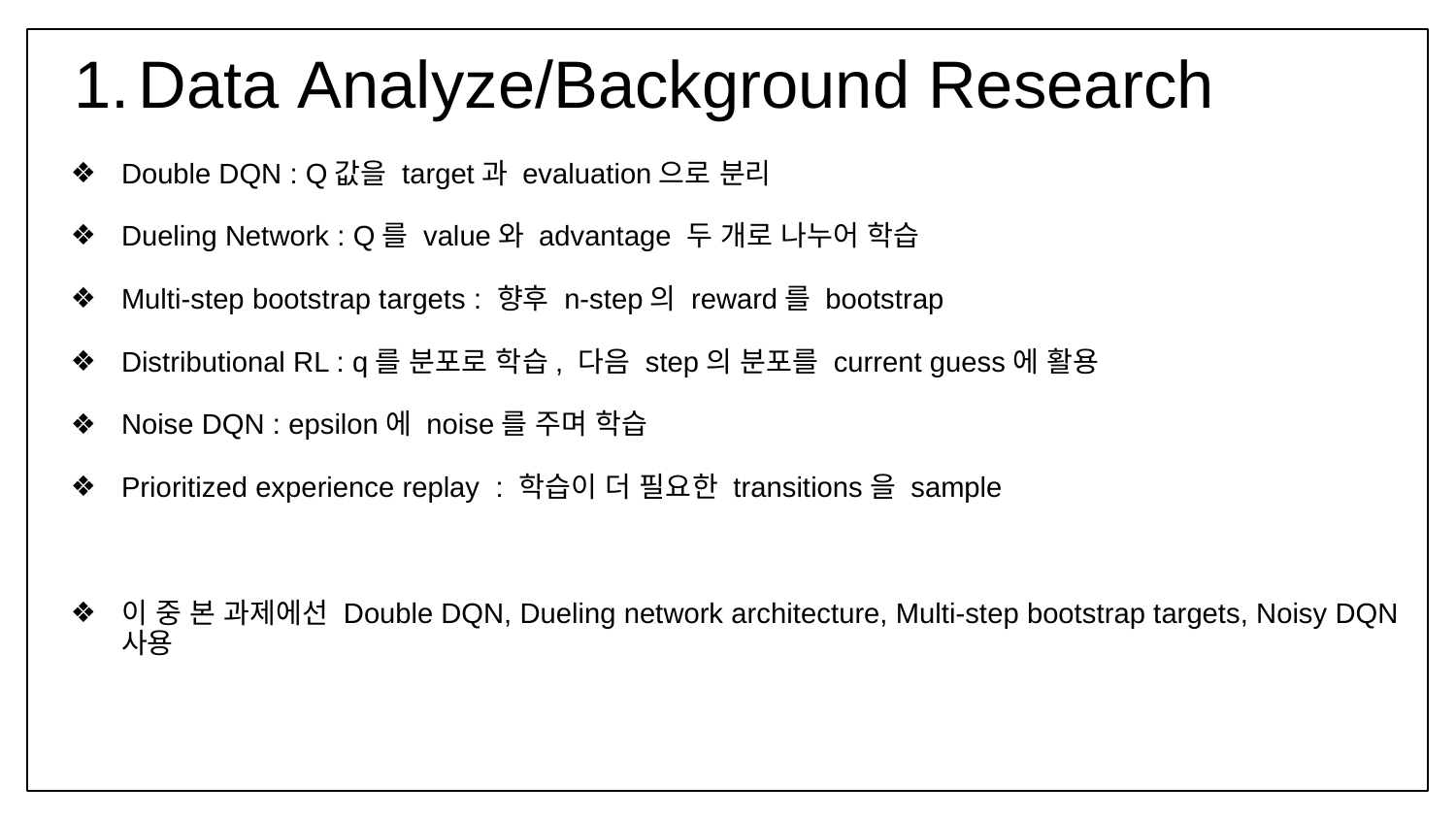

# Data Analyze/Background Research
Double DQN : Q값을 target과 evaluation으로 분리
Dueling Network : Q를 value와 advantage 두 개로 나누어 학습
Multi-step bootstrap targets : 향후 n-step의 reward를 bootstrap
Distributional RL : q를 분포로 학습, 다음 step의 분포를 current guess에 활용
Noise DQN : epsilon에 noise를 주며 학습
Prioritized experience replay  : 학습이 더 필요한 transitions을 sample

이 중 본 과제에선 Double DQN, Dueling network architecture, Multi-step bootstrap targets, Noisy DQN 사용